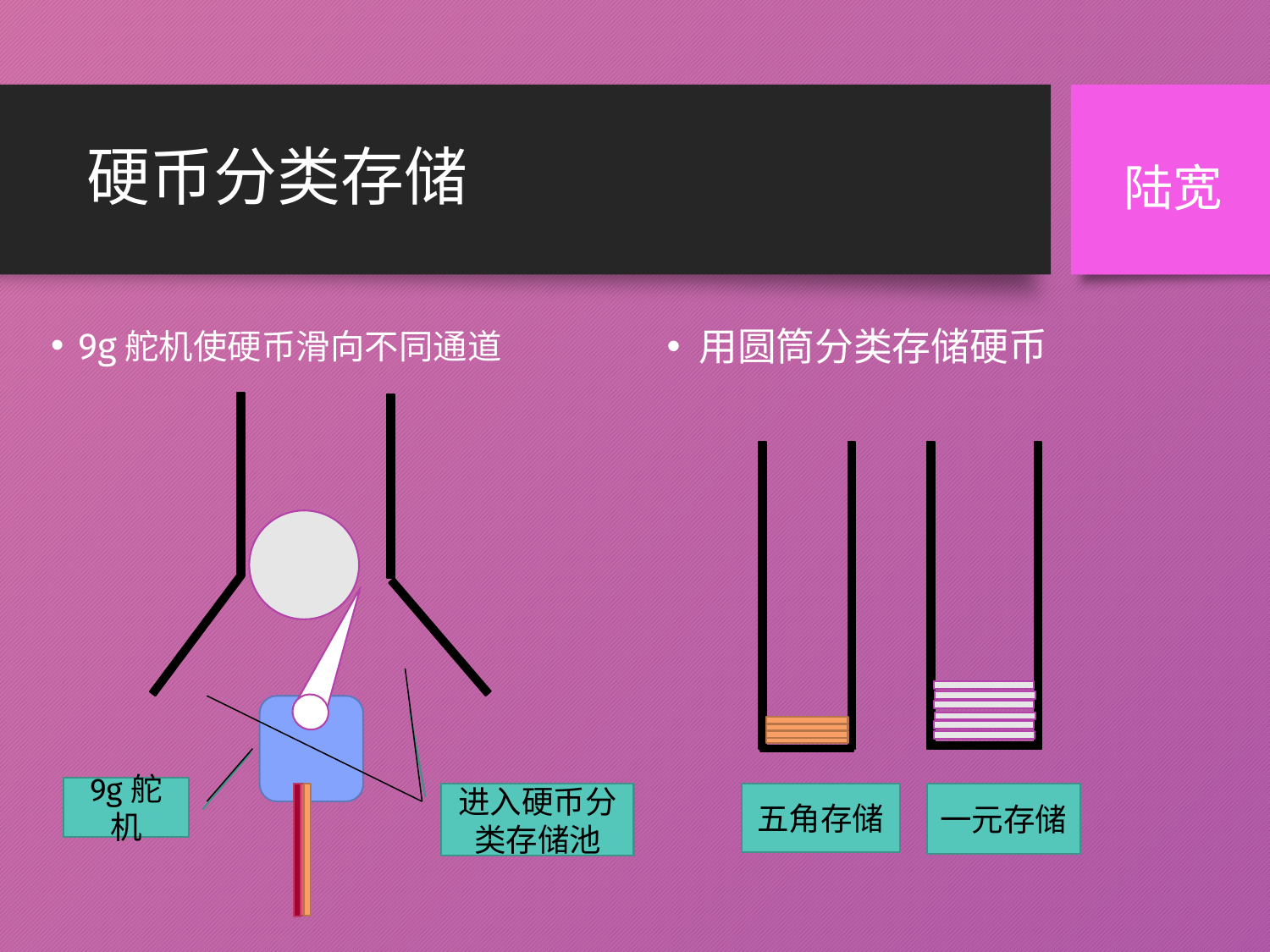

# 硬币分类存储
陆宽
9g舵机使硬币滑向不同通道
用圆筒分类存储硬币

9g舵机

进入硬币分类存储池
五角存储
一元存储